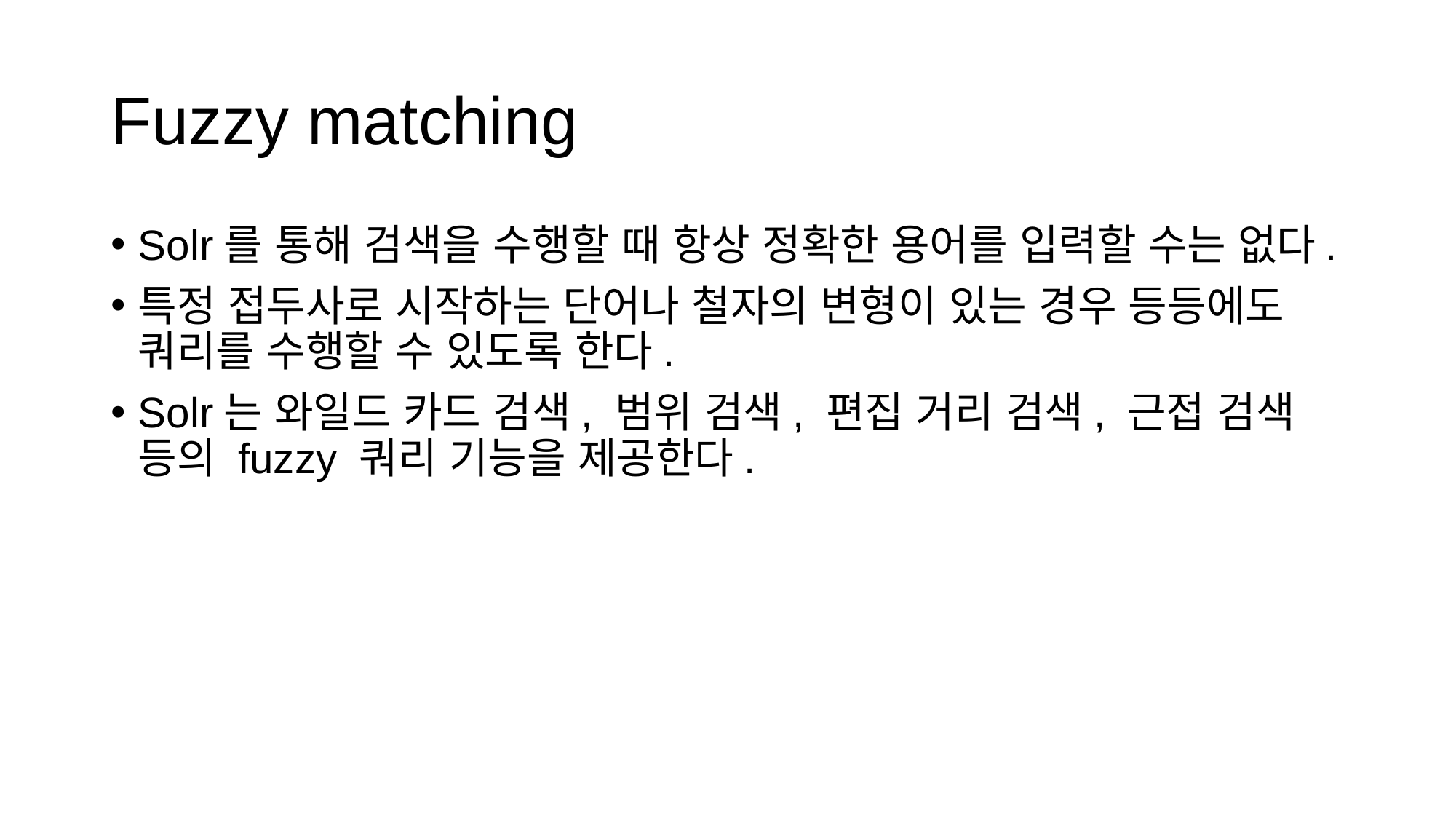

# Fuzzy matching
Solr를 통해 검색을 수행할 때 항상 정확한 용어를 입력할 수는 없다.
특정 접두사로 시작하는 단어나 철자의 변형이 있는 경우 등등에도 쿼리를 수행할 수 있도록 한다.
Solr는 와일드 카드 검색, 범위 검색, 편집 거리 검색, 근접 검색 등의 fuzzy 쿼리 기능을 제공한다.